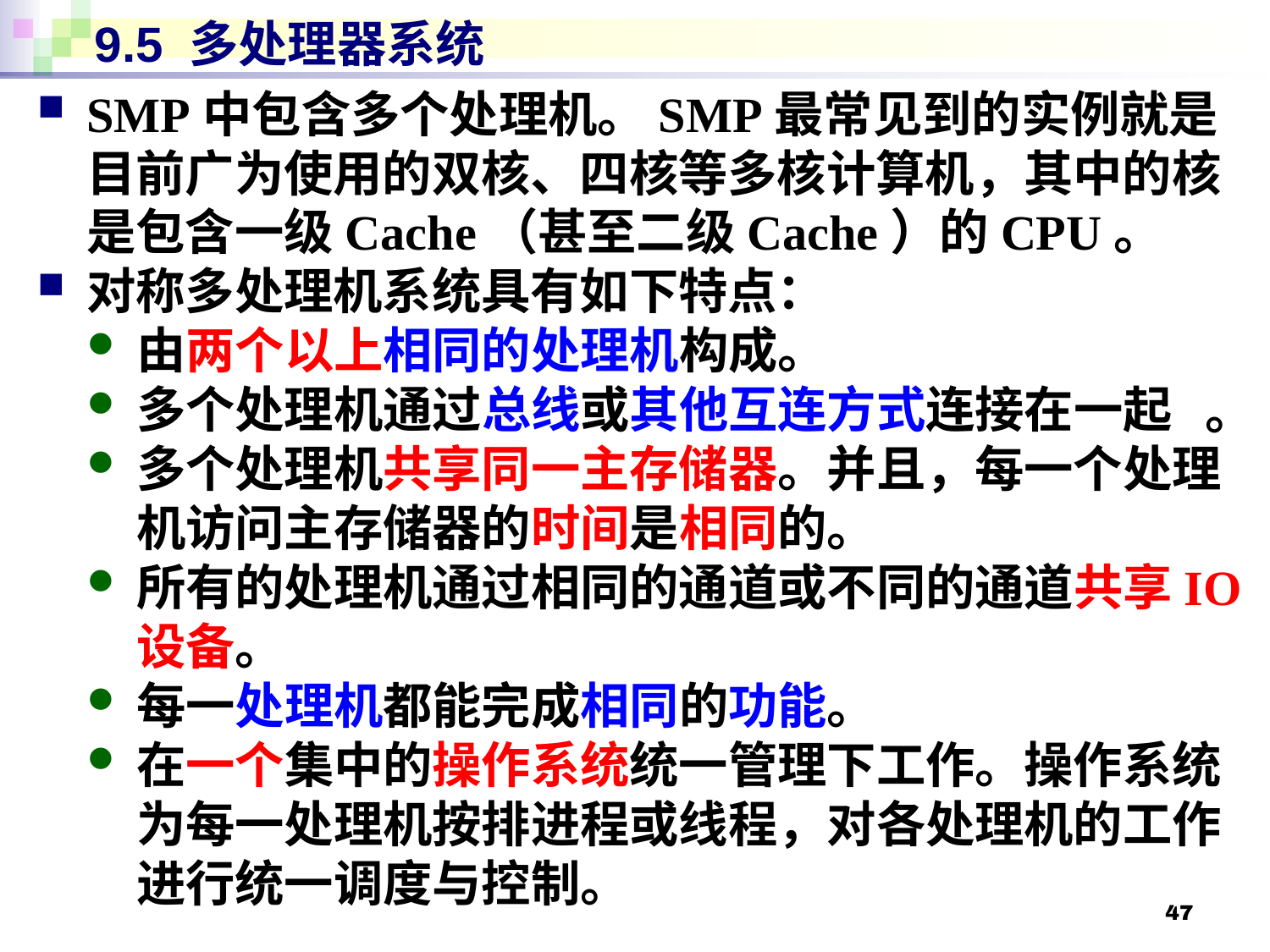

# 9.5 多处理器系统
SMP中包含多个处理机。SMP最常见到的实例就是目前广为使用的双核、四核等多核计算机，其中的核是包含一级Cache（甚至二级Cache）的CPU。
对称多处理机系统具有如下特点：
由两个以上相同的处理机构成。
多个处理机通过总线或其他互连方式连接在一起
多个处理机共享同一主存储器。并且，每一个处理机访问主存储器的时间是相同的。
所有的处理机通过相同的通道或不同的通道共享IO设备。
每一处理机都能完成相同的功能。
在一个集中的操作系统统一管理下工作。操作系统为每一处理机按排进程或线程，对各处理机的工作进行统一调度与控制。
。
47